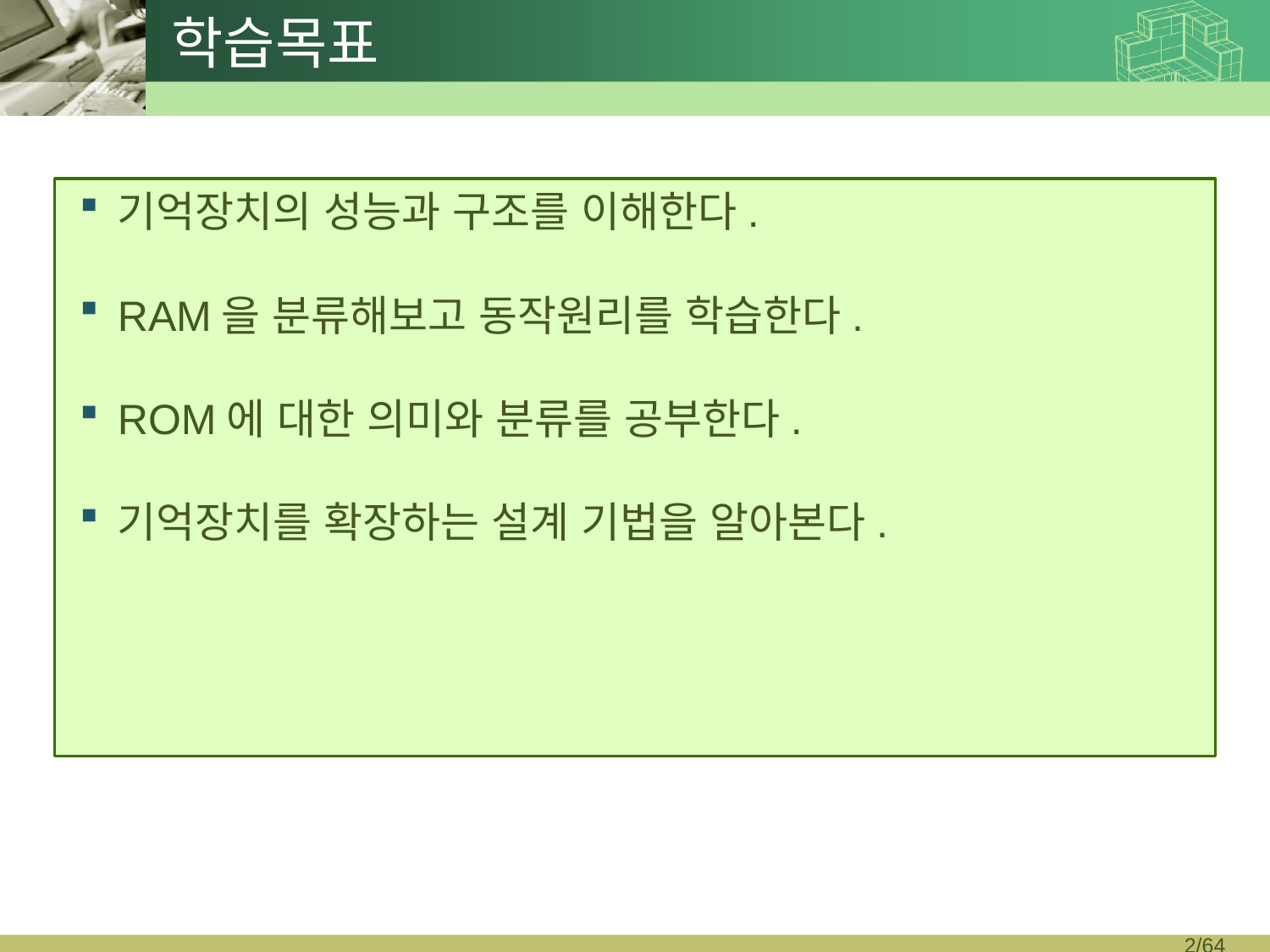

학습목표
기억장치의 성능과 구조를 이해한다.
RAM을 분류해보고 동작원리를 학습한다.
ROM에 대한 의미와 분류를 공부한다.
기억장치를 확장하는 설계 기법을 알아본다.